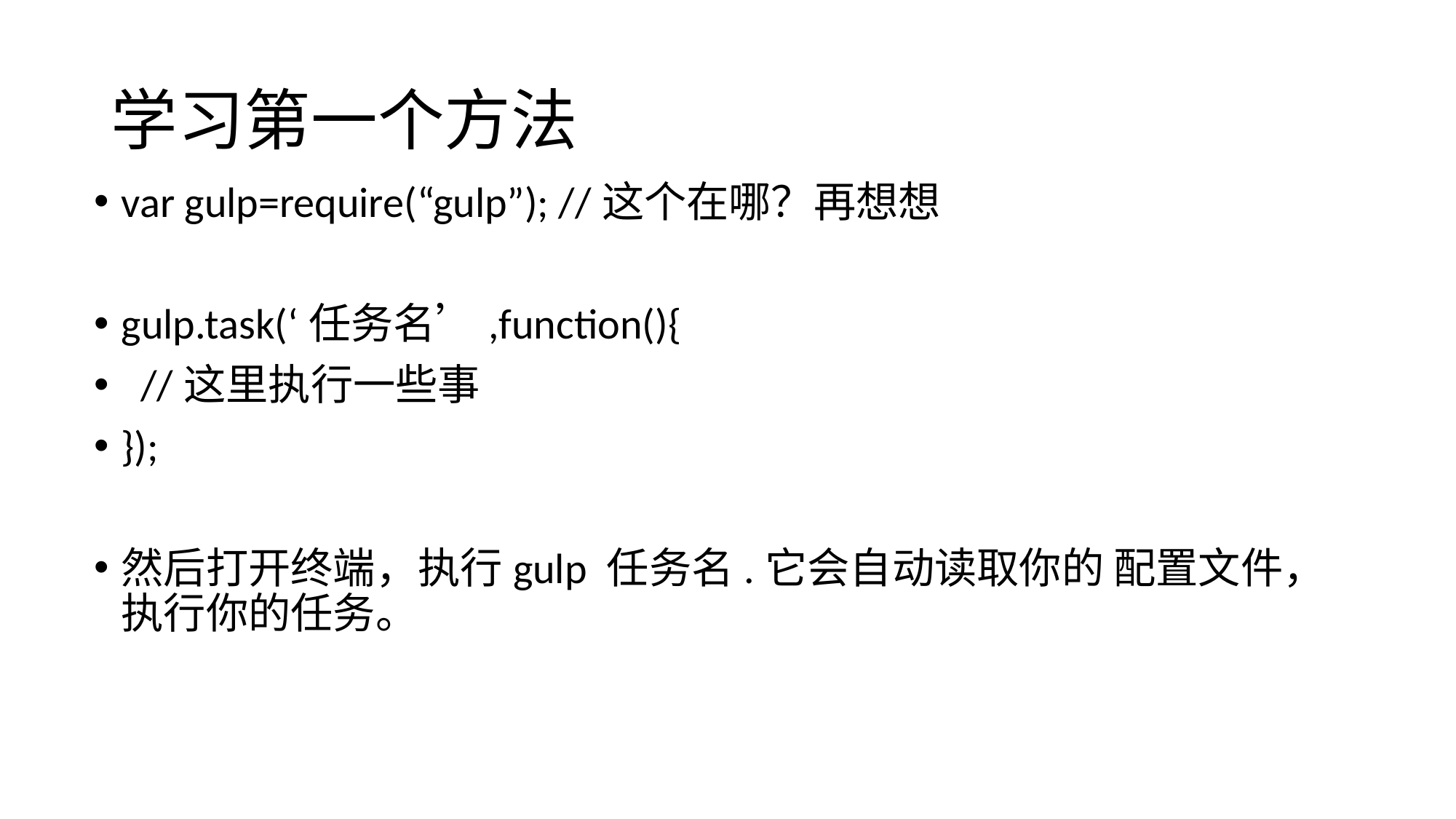

# 学习第一个方法
var gulp=require(“gulp”); //这个在哪？再想想

gulp.task(‘任务名’,function(){
  //这里执行一些事
});

然后打开终端，执行gulp 任务名.它会自动读取你的 配置文件，执行你的任务。